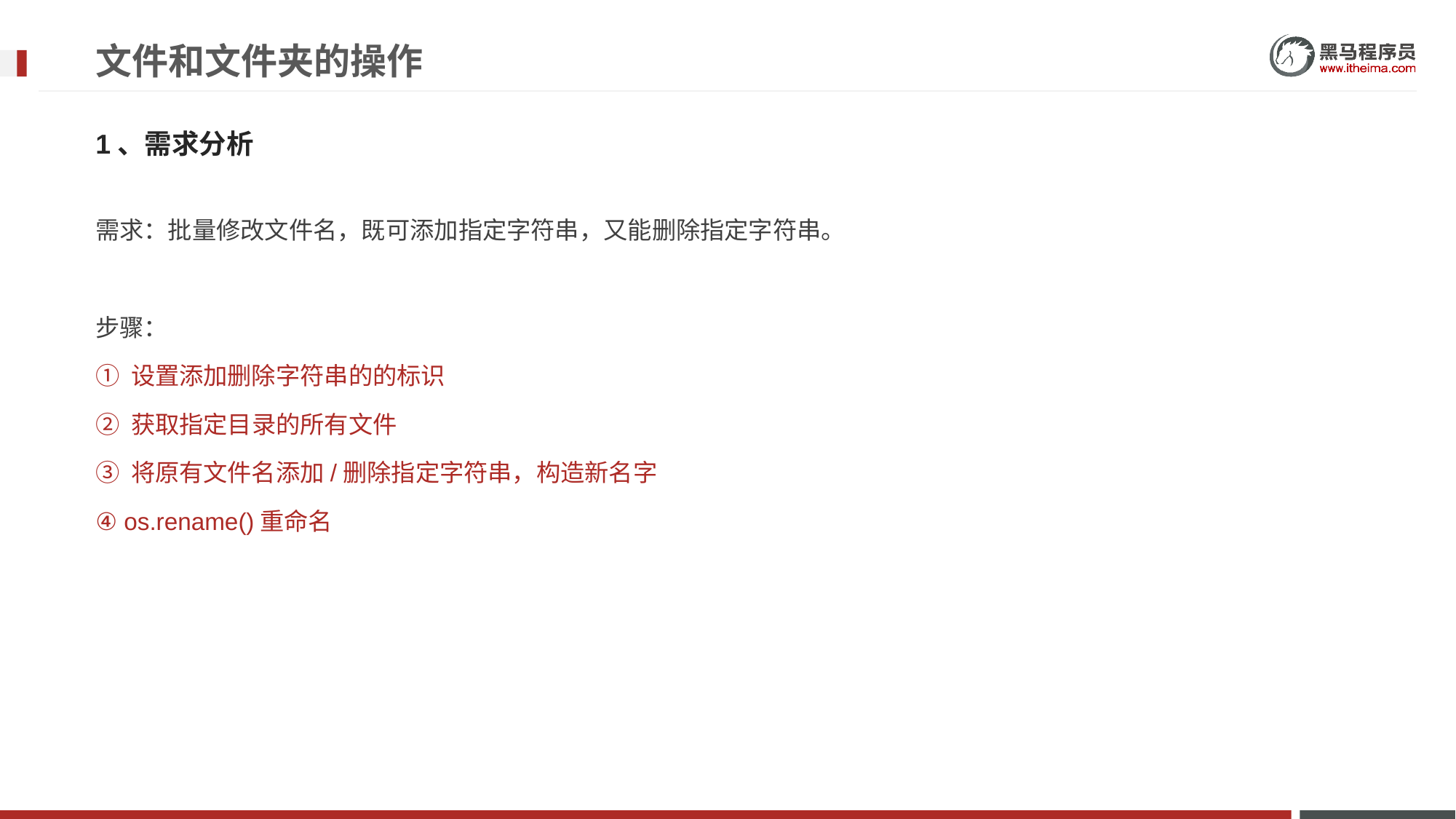

# 文件和文件夹的操作
1、需求分析
需求：批量修改文件名，既可添加指定字符串，又能删除指定字符串。

步骤：
① 设置添加删除字符串的的标识
② 获取指定目录的所有文件
③ 将原有文件名添加/删除指定字符串，构造新名字
④ os.rename()重命名